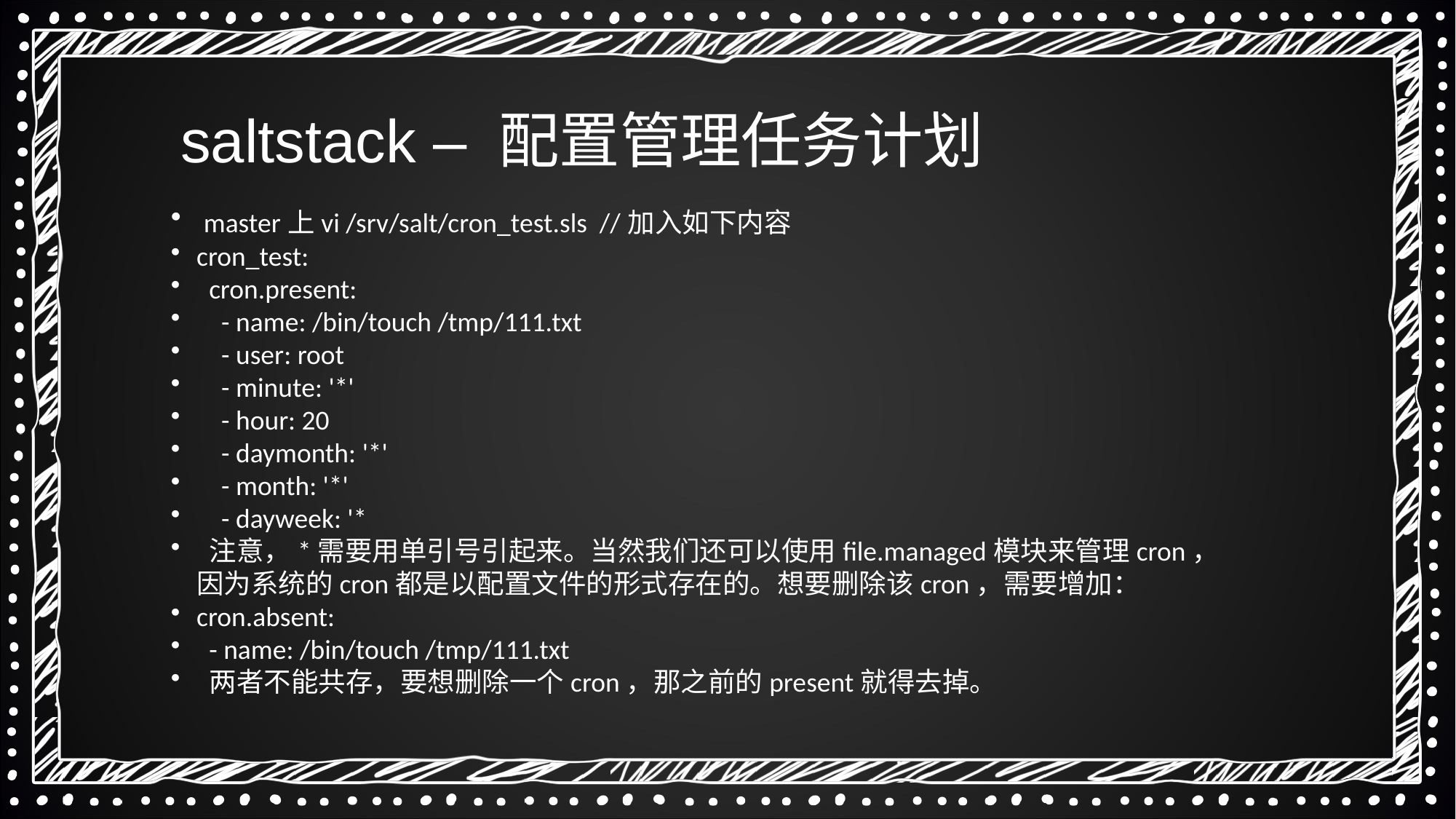

saltstack – 配置管理任务计划
 master上vi /srv/salt/cron_test.sls  //加入如下内容
cron_test:
  cron.present:
    - name: /bin/touch /tmp/111.txt
    - user: root
    - minute: '*'
    - hour: 20
    - daymonth: '*'
    - month: '*'
    - dayweek: '*
 注意，*需要用单引号引起来。当然我们还可以使用file.managed模块来管理cron，因为系统的cron都是以配置文件的形式存在的。想要删除该cron，需要增加：
cron.absent:
  - name: /bin/touch /tmp/111.txt
 两者不能共存，要想删除一个cron，那之前的present就得去掉。